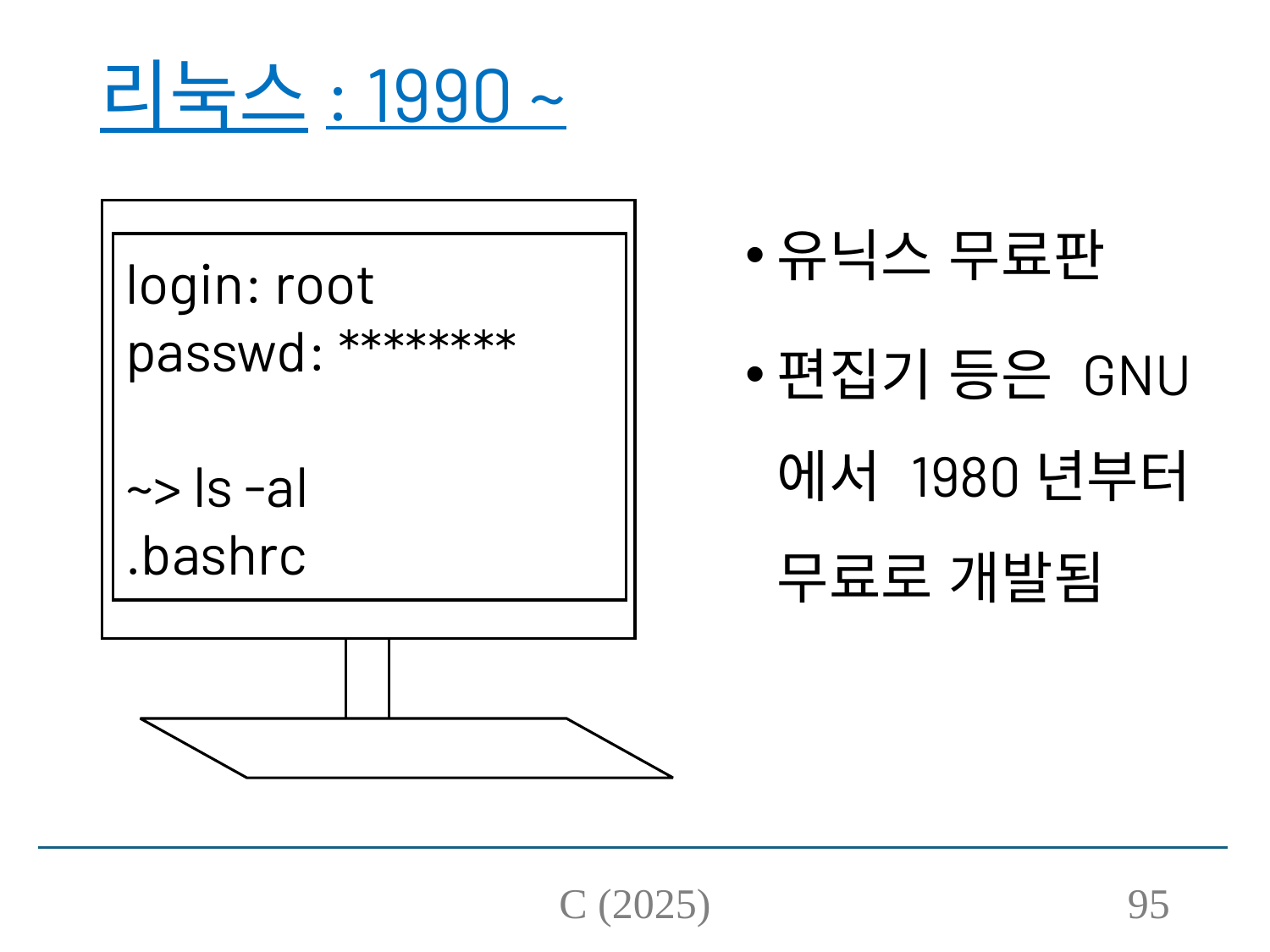

# 리눅스: 1990 ~
유닉스 무료판
편집기 등은 GNU에서 1980년부터 무료로 개발됨

login: root
passwd: ********

~> ls -al
.bashrc

C (2025)
95